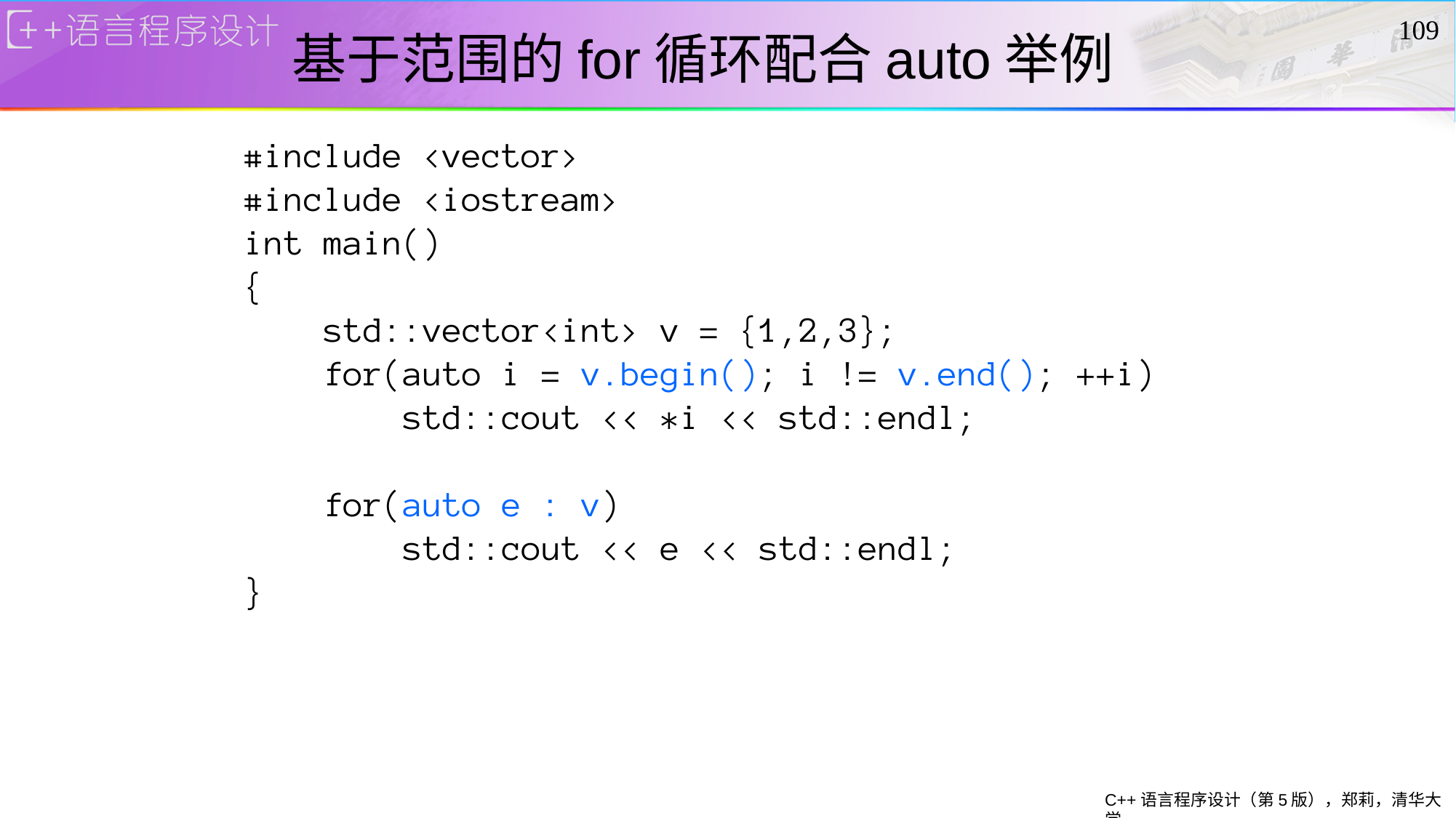

# 基于范围的for循环配合auto举例
109
#include <vector>
#include <iostream>
int main()
{
    std::vector<int> v = {1,2,3};
    for(auto i = v.begin(); i != v.end(); ++i)
        std::cout << *i << std::endl;

    for(auto e : v)
        std::cout << e << std::endl;
}